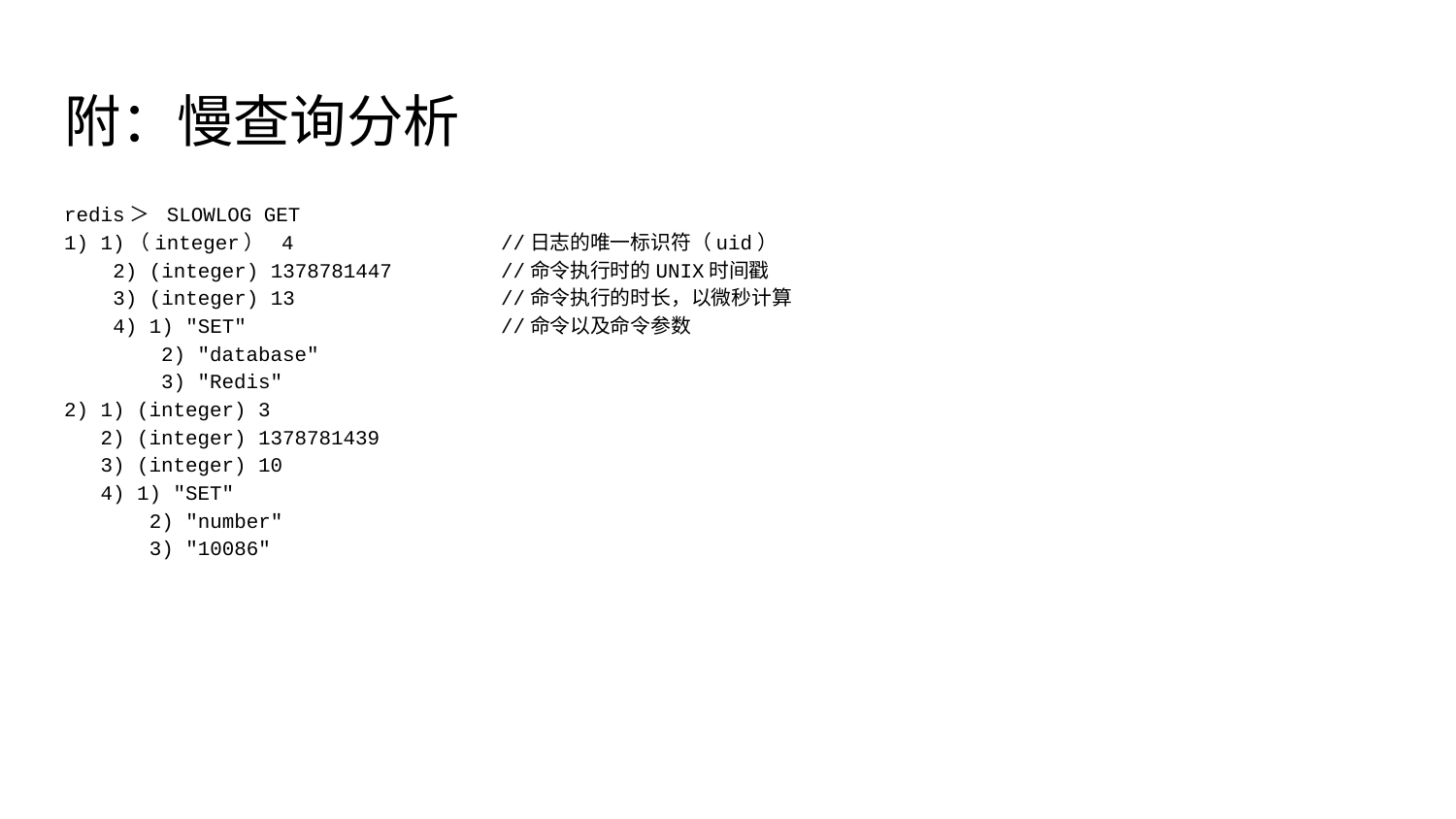

# 附：慢查询分析
redis＞ SLOWLOG GET
1) 1)（integer） 4                	//日志的唯一标识符（uid）
    2) (integer) 1378781447        	//命令执行时的UNIX时间戳
    3) (integer) 13                	//命令执行的时长，以微秒计算
    4) 1) "SET"                    	//命令以及命令参数
        2) "database"
        3) "Redis"
2) 1) (integer) 3
   2) (integer) 1378781439
   3) (integer) 10
   4) 1) "SET"
       2) "number"
       3) "10086"